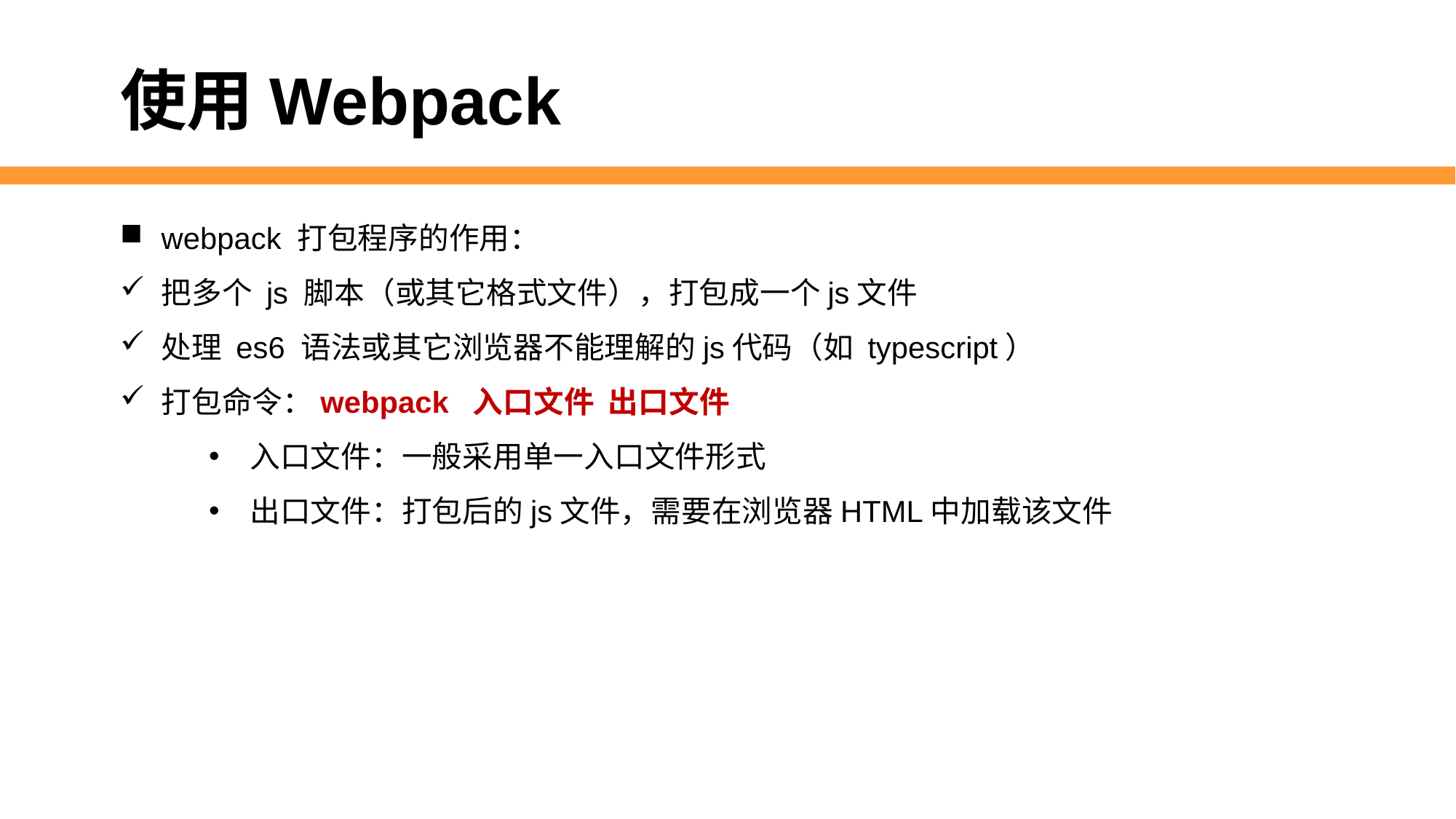

使用Webpack
webpack 打包程序的作用：
把多个 js 脚本（或其它格式文件），打包成一个js文件
处理 es6 语法或其它浏览器不能理解的js代码（如 typescript）
打包命令：webpack  入口文件  出口文件
入口文件：一般采用单一入口文件形式
出口文件：打包后的js文件，需要在浏览器HTML中加载该文件